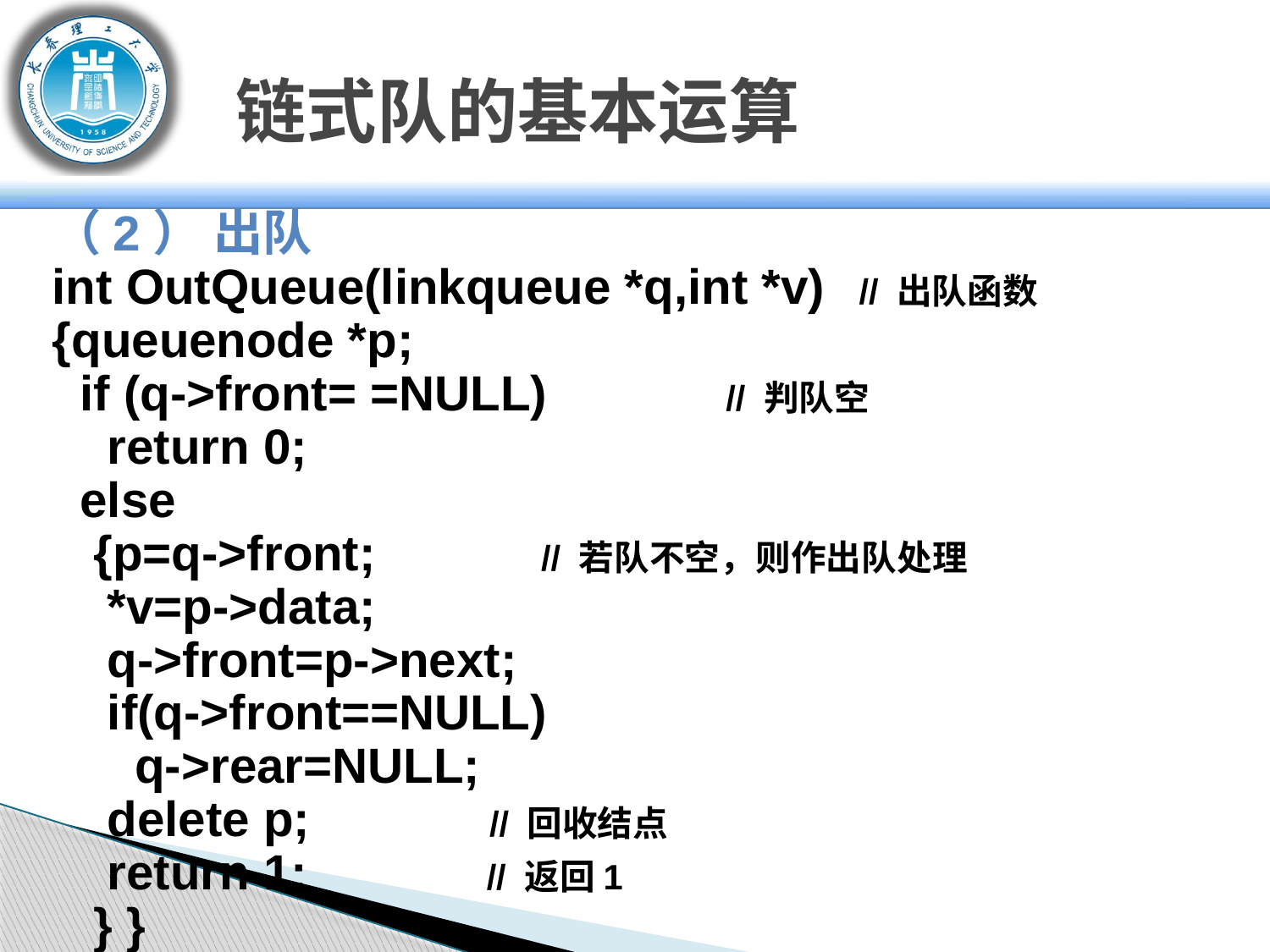

# 链式队的基本运算

（2） 出队
int OutQueue(linkqueue *q,int *v)   // 出队函数
{queuenode *p;
  if (q->front= =NULL)             // 判队空
    return 0;
  else
   {p=q->front;            // 若队不空，则作出队处理
    *v=p->data;
    q->front=p->next;
    if(q->front==NULL)
      q->rear=NULL;
    delete p;             // 回收结点
    return 1;             // 返回1
   } }